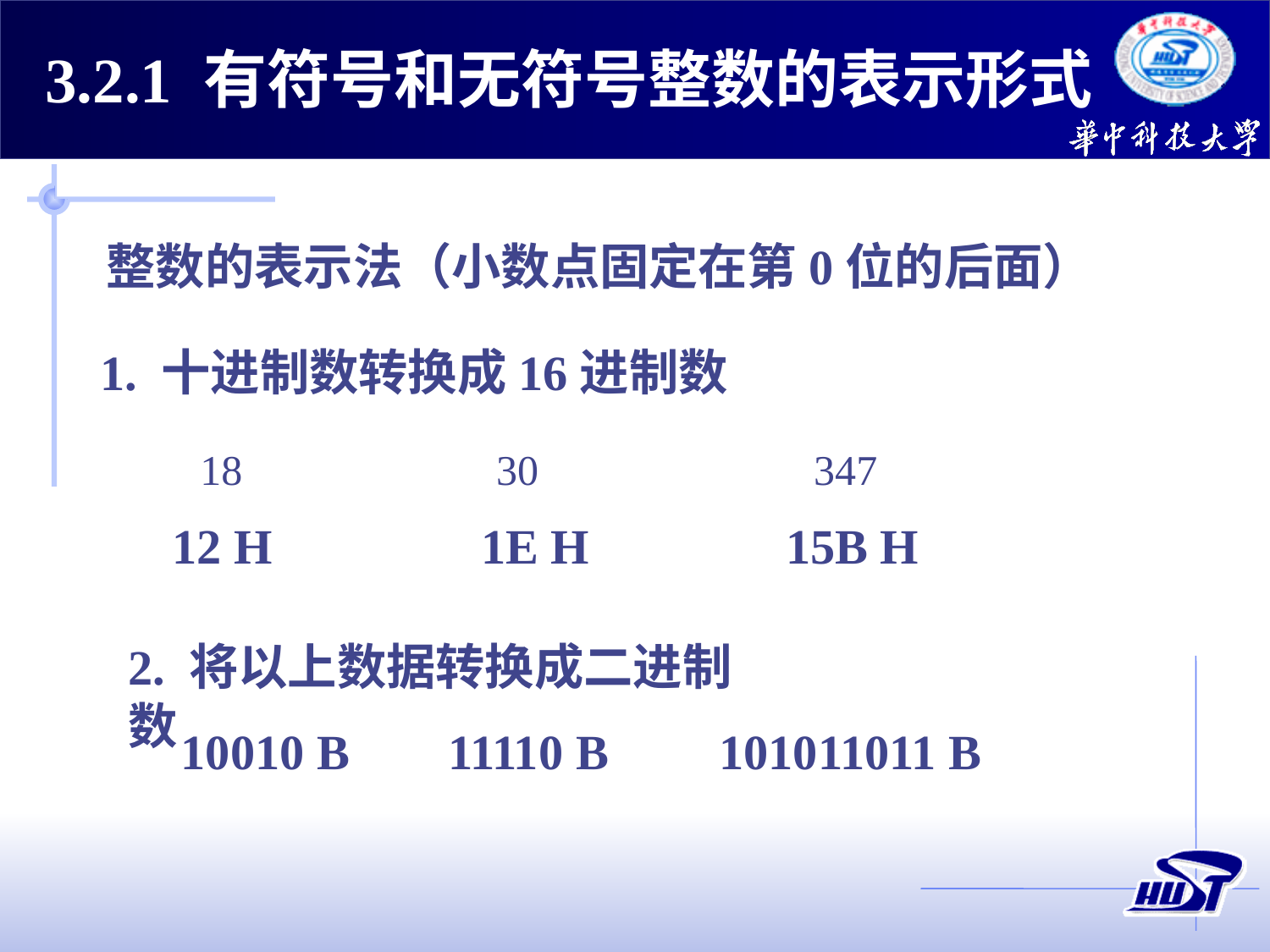

3.2.1 有符号和无符号整数的表示形式
整数的表示法（小数点固定在第0位的后面）
1. 十进制数转换成16进制数
18
30
347
12 H                 1E H                15B H
2. 将以上数据转换成二进制数
10010 B        11110 B         101011011 B